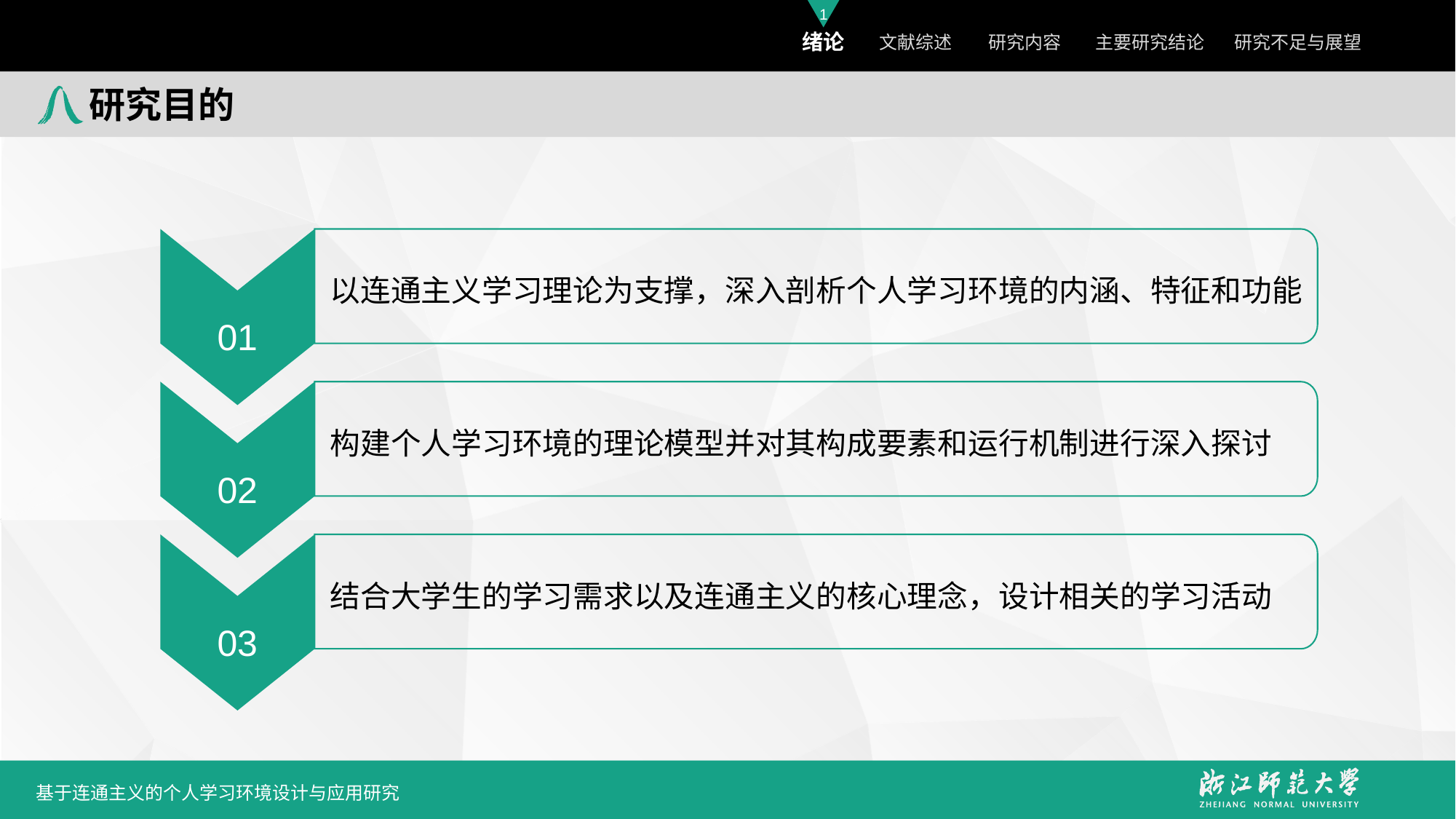

研究目的

以连通主义学习理论为支撑，深入剖析个人学习环境的内涵、特征和功能
01

构建个人学习环境的理论模型并对其构成要素和运行机制进行深入探讨
02

结合大学生的学习需求以及连通主义的核心理念，设计相关的学习活动
03